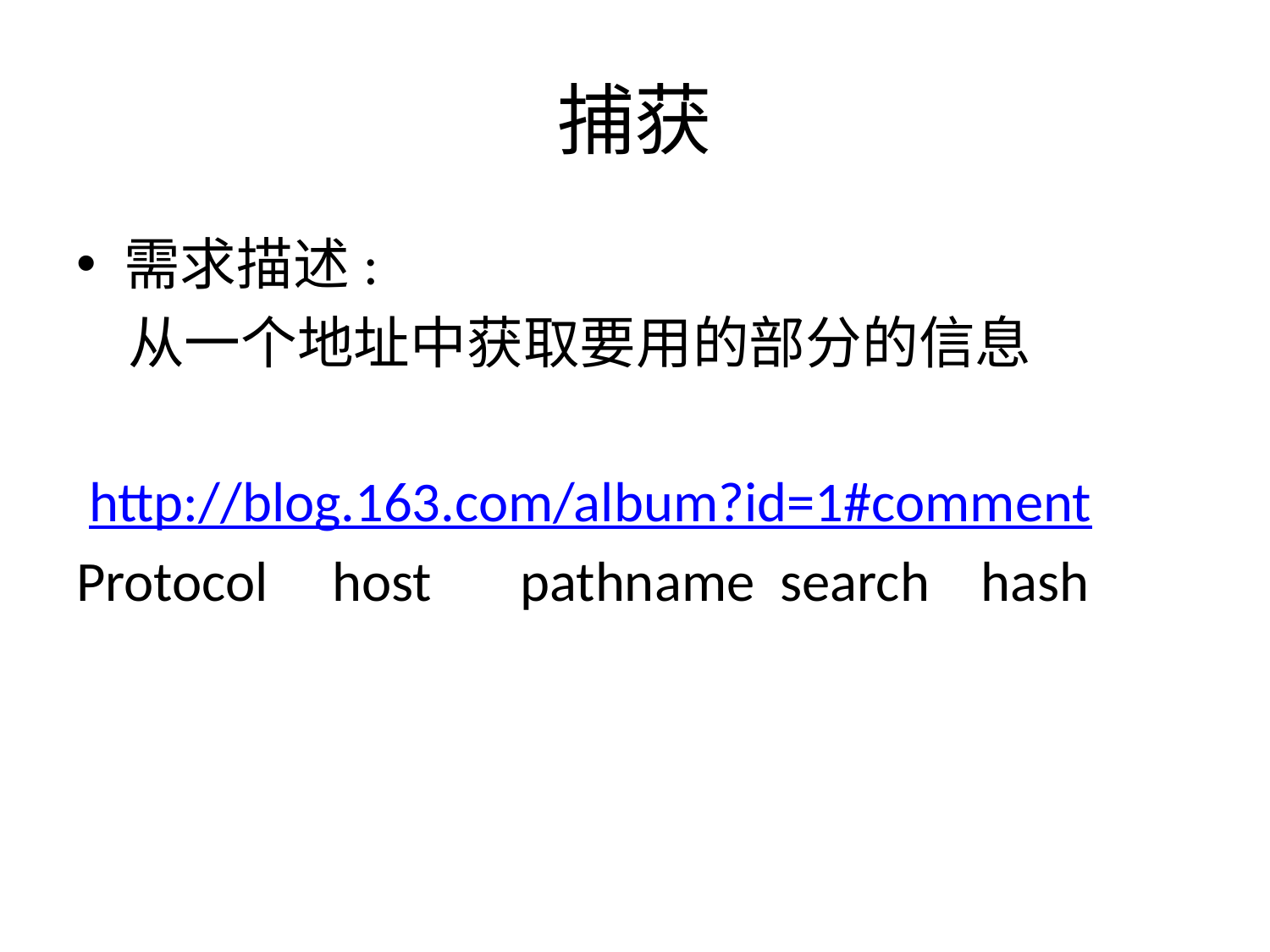

# 捕获
需求描述:
   从一个地址中获取要用的部分的信息

 http://blog.163.com/album?id=1#comment
Protocol     host       pathname  search    hash